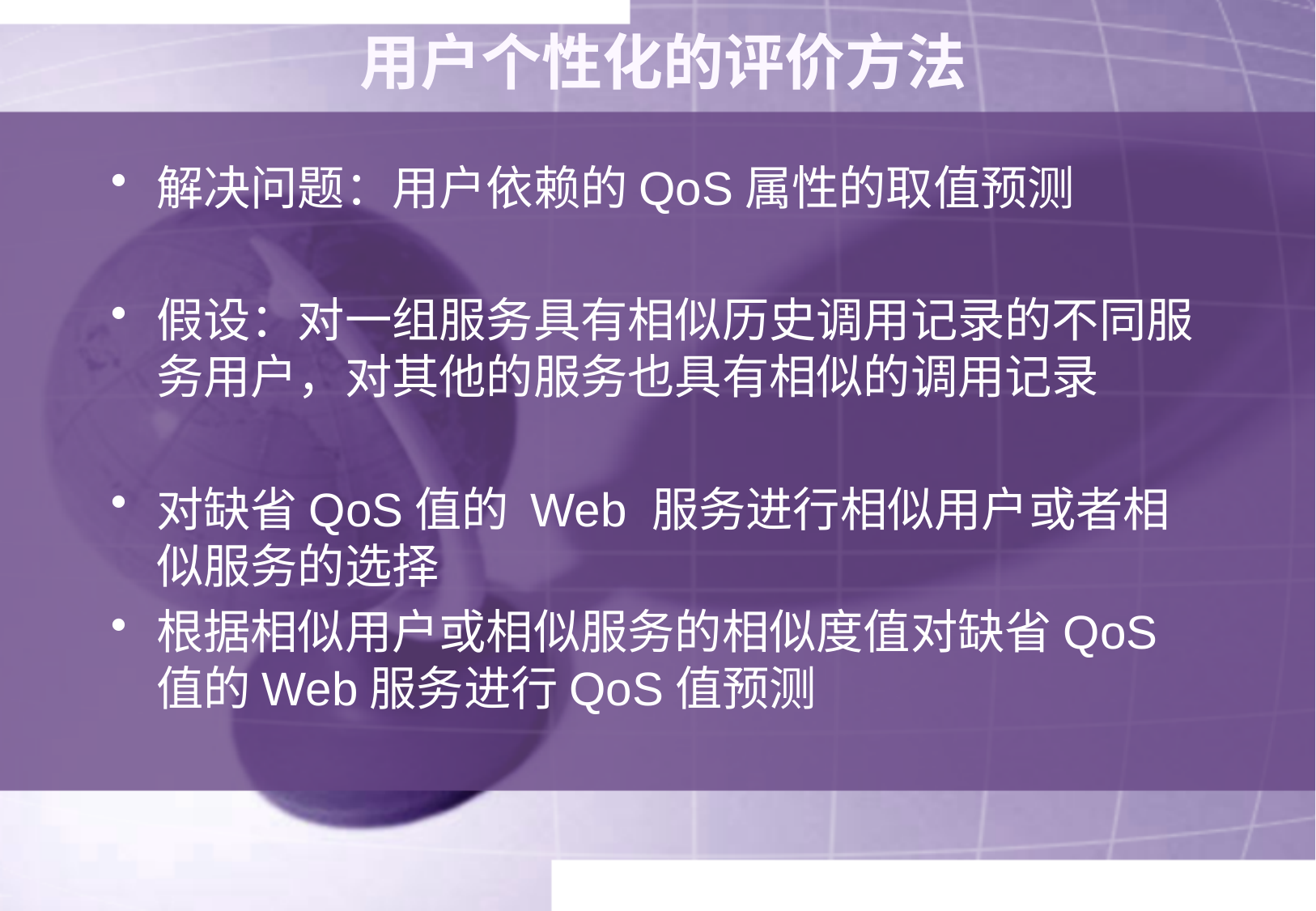

# 用户个性化的评价方法
解决问题：用户依赖的QoS属性的取值预测

假设：对一组服务具有相似历史调用记录的不同服务用户，对其他的服务也具有相似的调用记录

对缺省QoS值的 Web 服务进行相似用户或者相似服务的选择
根据相似用户或相似服务的相似度值对缺省QoS值的Web服务进行QoS值预测